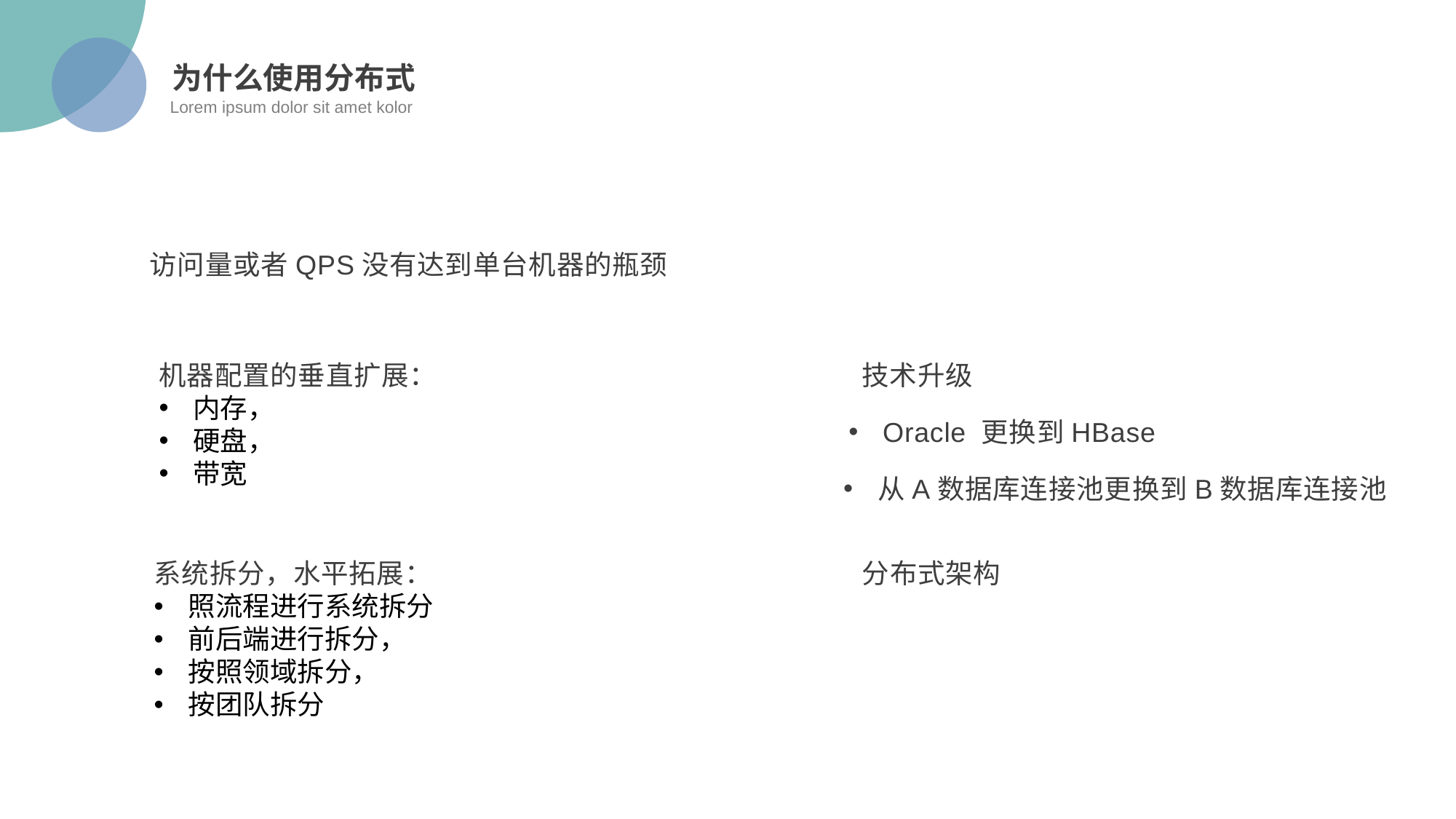

为什么使用分布式
Lorem ipsum dolor sit amet kolor
访问量或者QPS没有达到单台机器的瓶颈
机器配置的垂直扩展：
内存，
硬盘，
带宽
技术升级
Oracle 更换到HBase
从A数据库连接池更换到B数据库连接池
系统拆分，水平拓展：
照流程进行系统拆分
前后端进行拆分，
按照领域拆分，
按团队拆分
分布式架构